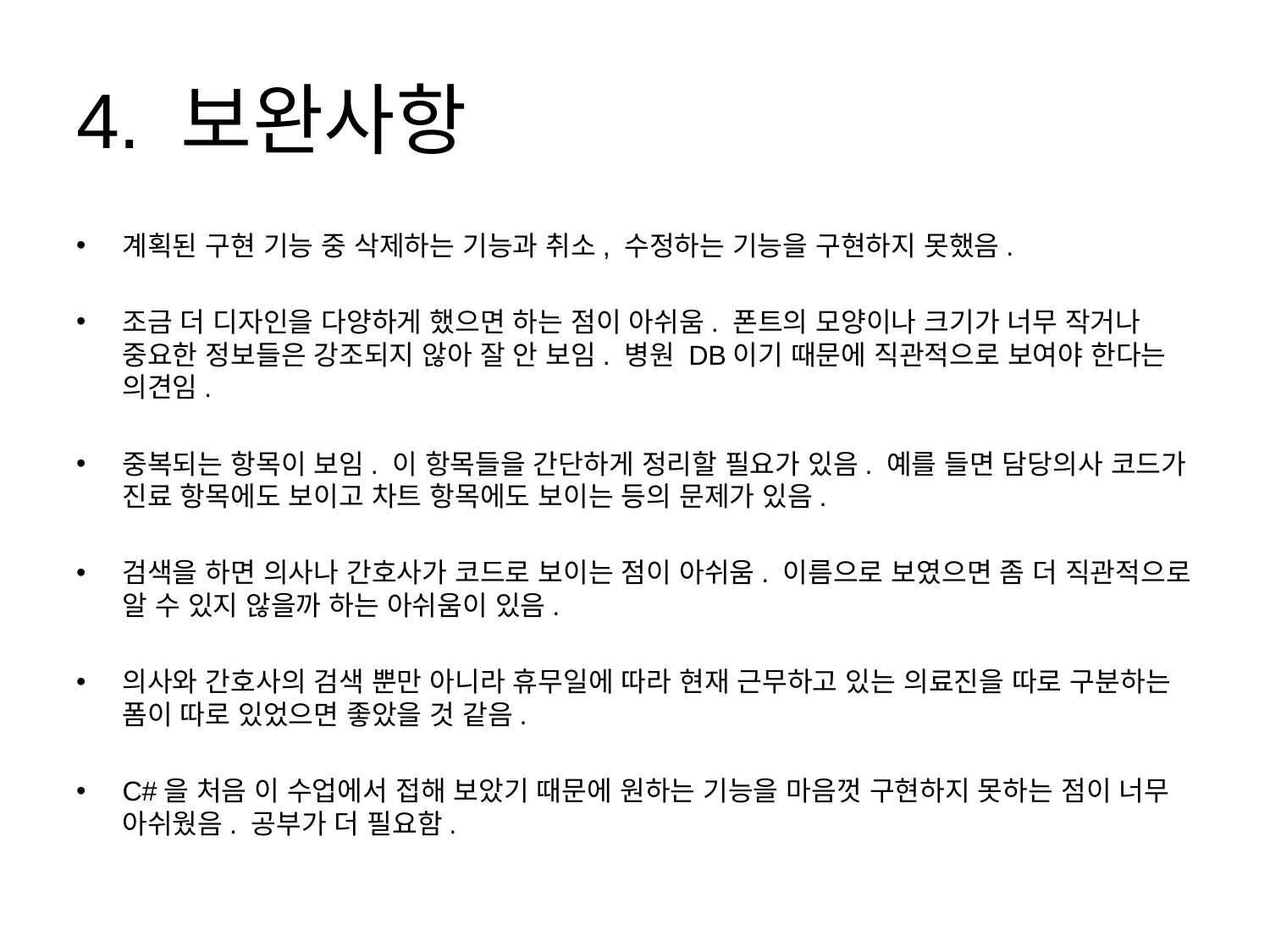

# 4. 보완사항
계획된 구현 기능 중 삭제하는 기능과 취소, 수정하는 기능을 구현하지 못했음.

조금 더 디자인을 다양하게 했으면 하는 점이 아쉬움. 폰트의 모양이나 크기가 너무 작거나 중요한 정보들은 강조되지 않아 잘 안 보임. 병원 DB이기 때문에 직관적으로 보여야 한다는 의견임.

중복되는 항목이 보임. 이 항목들을 간단하게 정리할 필요가 있음. 예를 들면 담당의사 코드가 진료 항목에도 보이고 차트 항목에도 보이는 등의 문제가 있음.

검색을 하면 의사나 간호사가 코드로 보이는 점이 아쉬움. 이름으로 보였으면 좀 더 직관적으로 알 수 있지 않을까 하는 아쉬움이 있음.

의사와 간호사의 검색 뿐만 아니라 휴무일에 따라 현재 근무하고 있는 의료진을 따로 구분하는 폼이 따로 있었으면 좋았을 것 같음.

C#을 처음 이 수업에서 접해 보았기 때문에 원하는 기능을 마음껏 구현하지 못하는 점이 너무 아쉬웠음. 공부가 더 필요함.